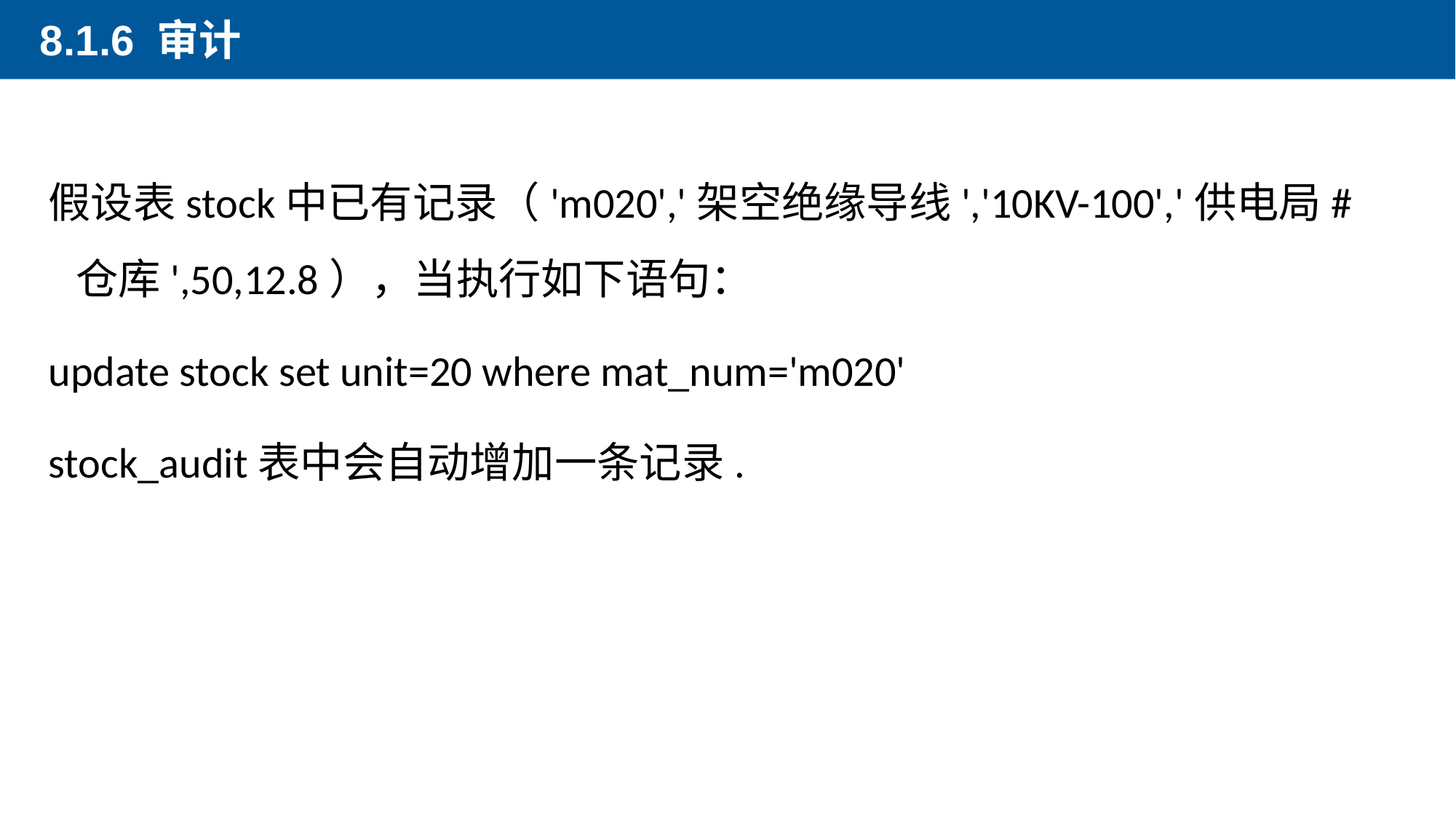

8.1.6 审计

假设表stock中已有记录（'m020','架空绝缘导线','10KV-100','供电局#仓库',50,12.8），当执行如下语句：
update stock set unit=20 where mat_num='m020'
stock_audit表中会自动增加一条记录.